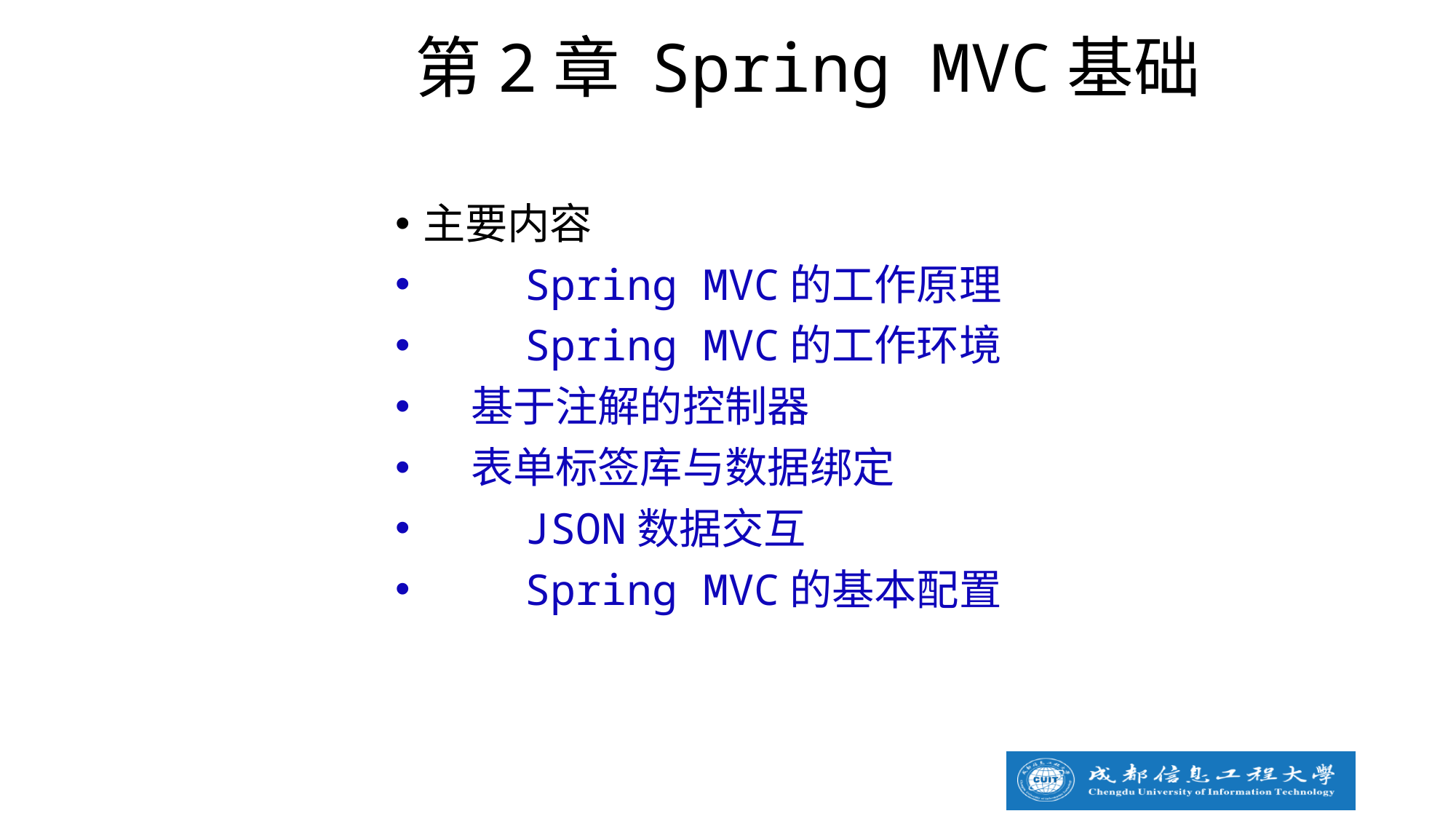

第2章 Spring MVC基础
主要内容
    Spring MVC的工作原理
    Spring MVC的工作环境
    基于注解的控制器
    表单标签库与数据绑定
    JSON数据交互
    Spring MVC的基本配置